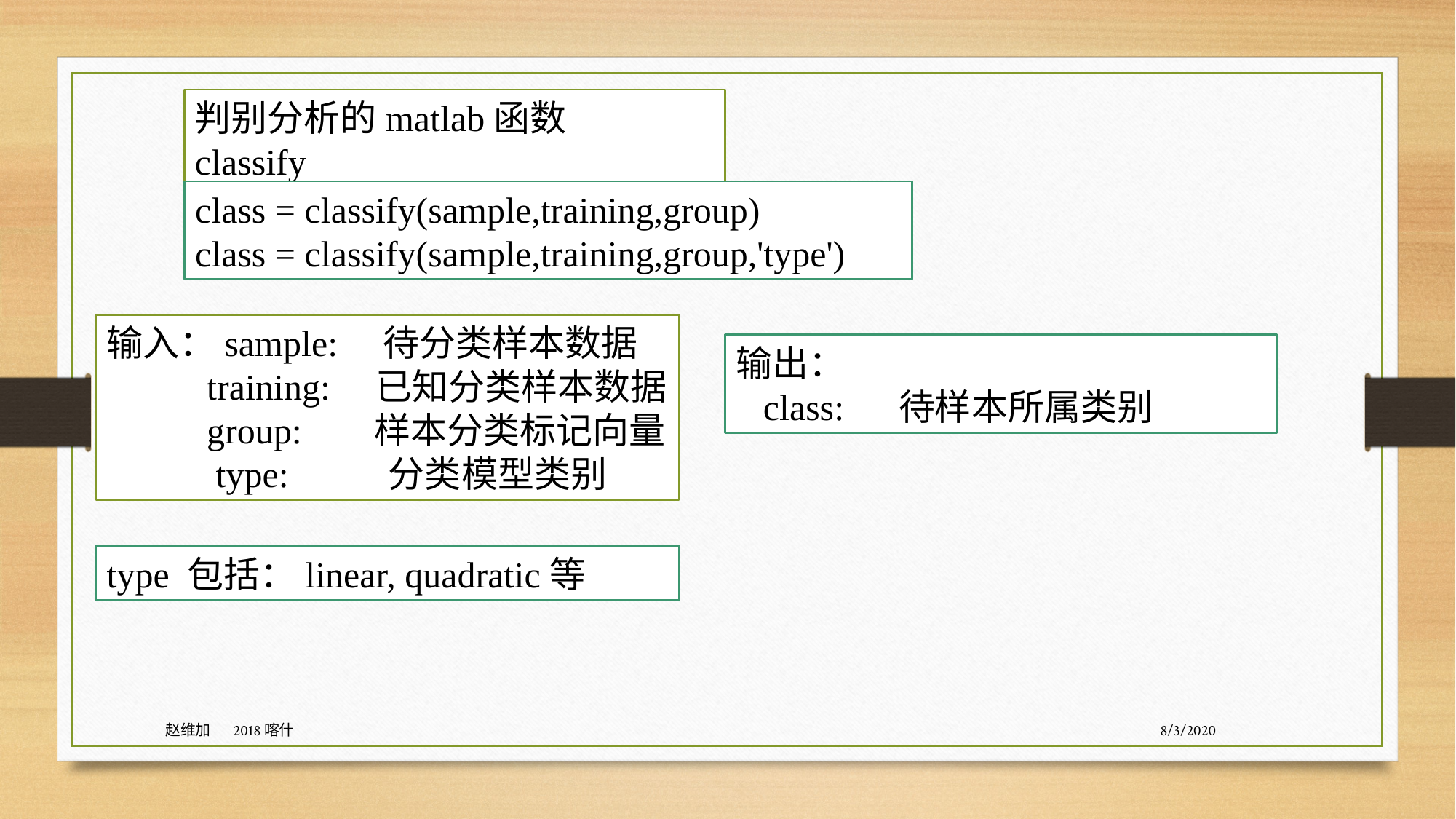

判别分析的matlab函数    classify
class = classify(sample,training,group)
class = classify(sample,training,group,'type')
输入：sample:    待分类样本数据
           training:    已知分类样本数据
           group:       样本分类标记向量
            type:          分类模型类别
输出：
   class:     待样本所属类别
type 包括：linear, quadratic等
赵维加    2018喀什
8/3/2020